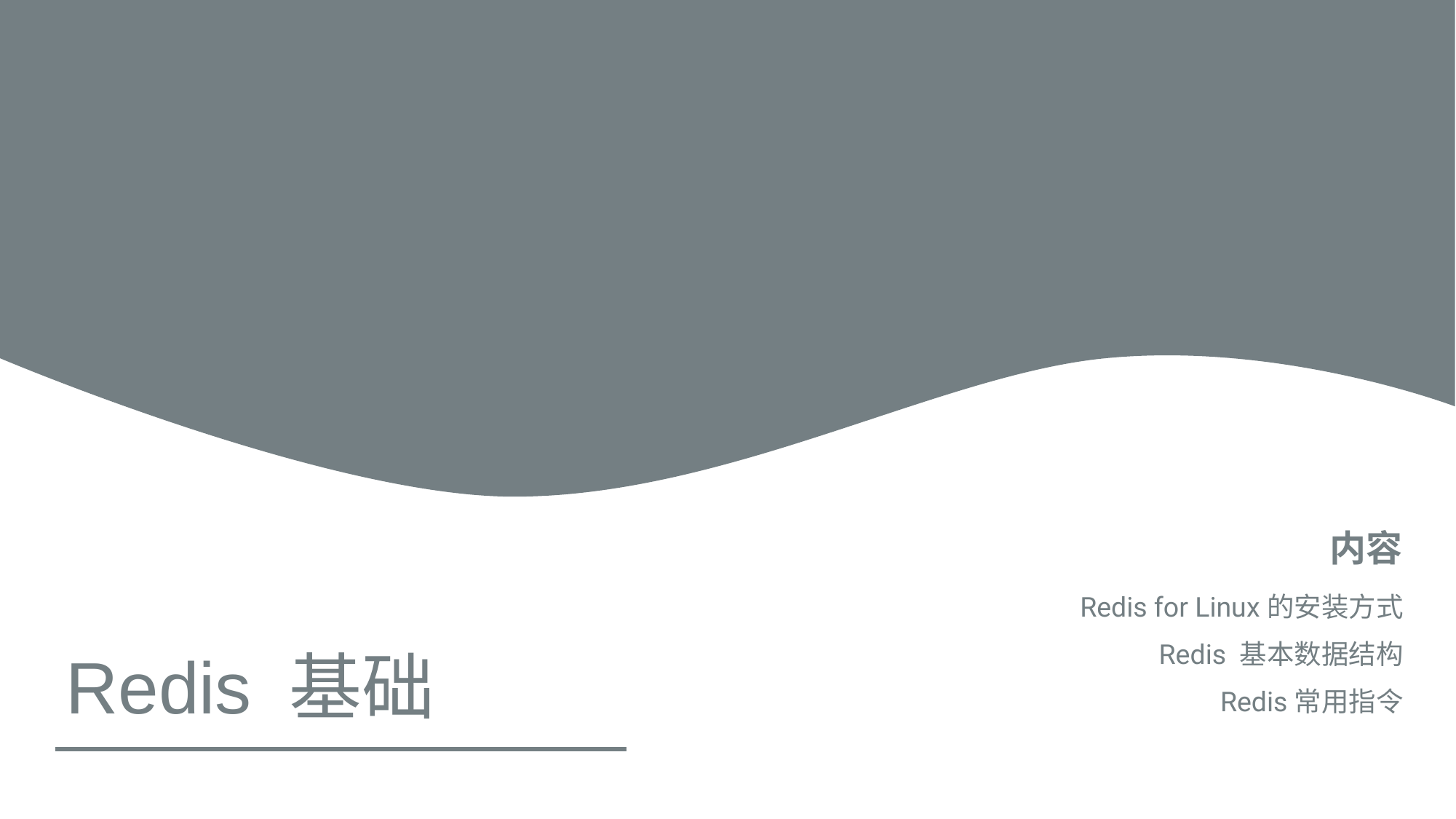

内容
Redis for Linux的安装方式
Redis 基本数据结构
Redis常用指令

Redis 基础